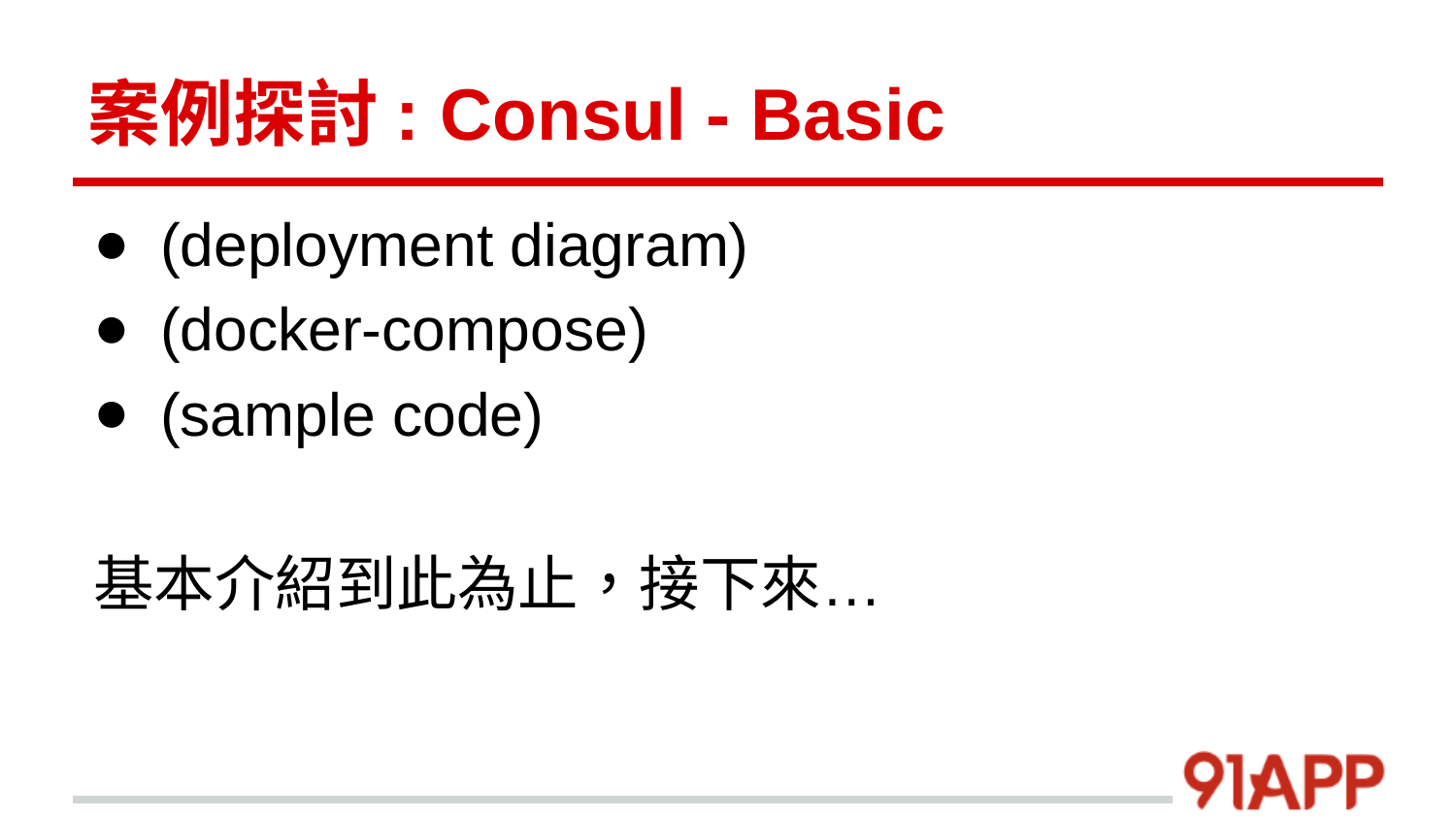

# 案例探討: Consul - Basic
(deployment diagram)
(docker-compose)
(sample code)

基本介紹到此為止，接下來…